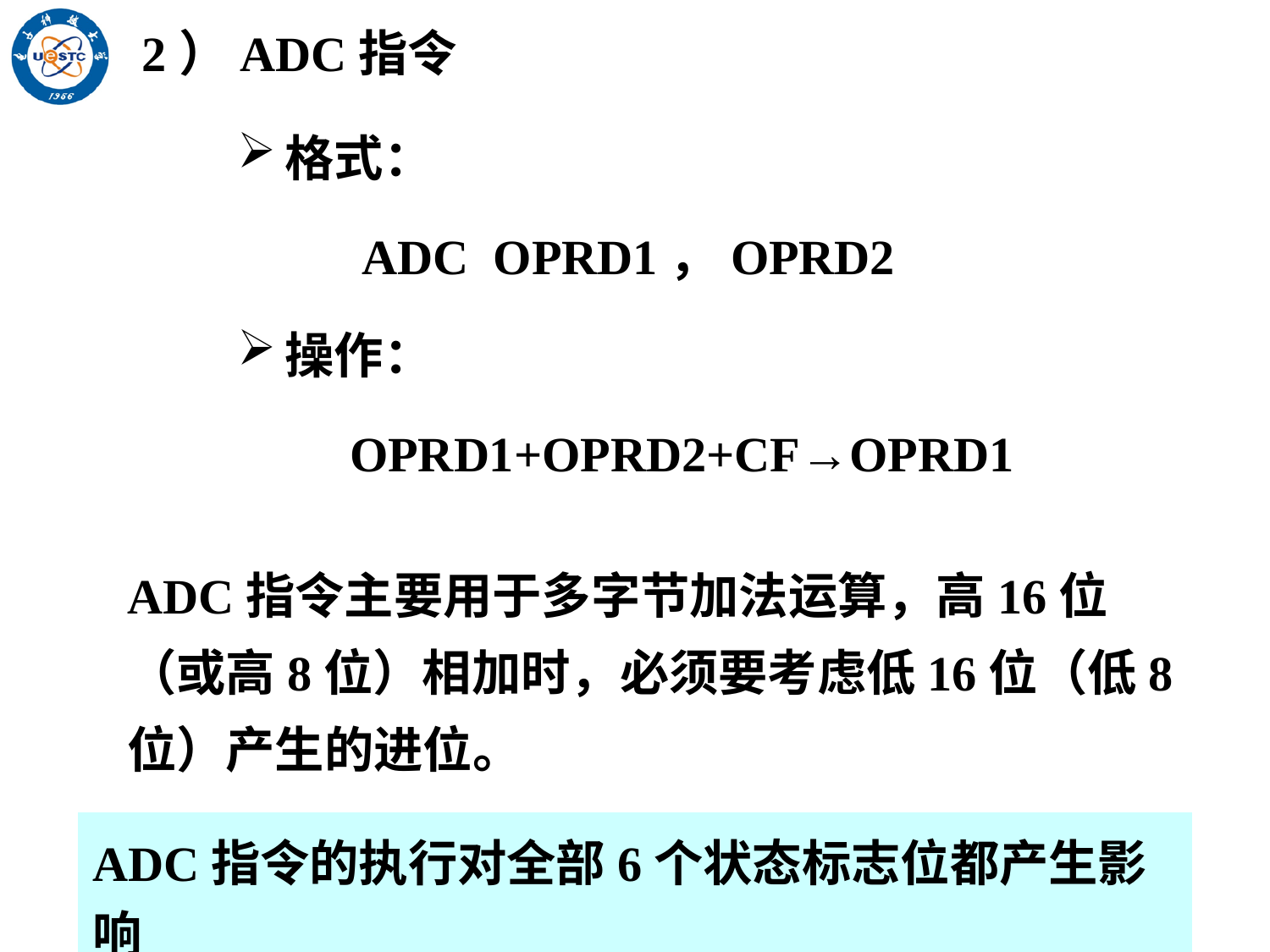

2）ADC指令
格式：
     ADC  OPRD1，OPRD2
操作：
    OPRD1+OPRD2+CF→OPRD1
ADC指令主要用于多字节加法运算，高16位（或高8位）相加时，必须要考虑低16位（低8位）产生的进位。
ADC指令的执行对全部6个状态标志位都产生影响